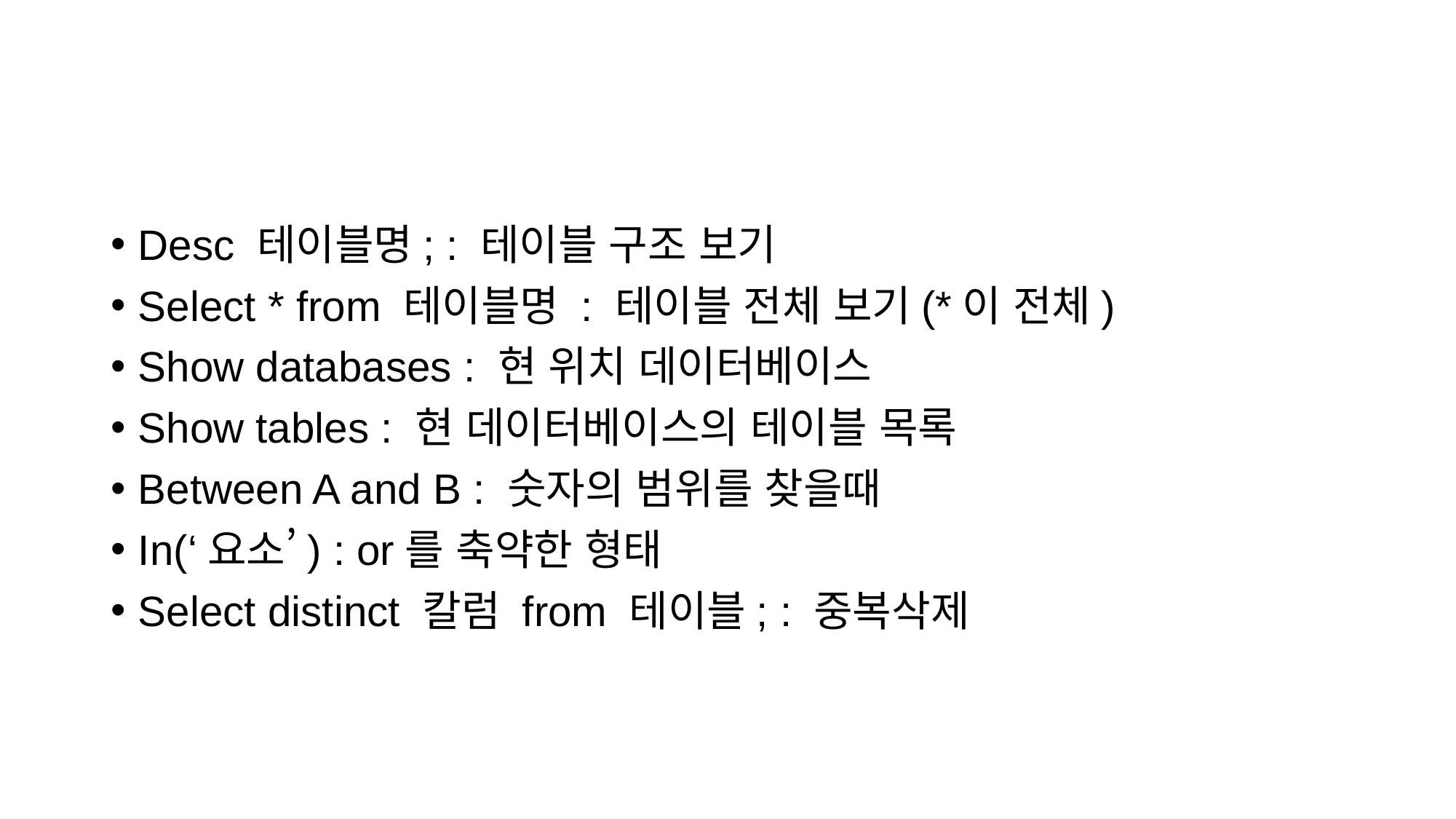

#
Desc 테이블명; : 테이블 구조 보기
Select * from 테이블명 : 테이블 전체 보기(*이 전체)
Show databases : 현 위치 데이터베이스
Show tables : 현 데이터베이스의 테이블 목록
Between A and B : 숫자의 범위를 찾을때
In(‘요소’) : or를 축약한 형태
Select distinct 칼럼 from 테이블; : 중복삭제